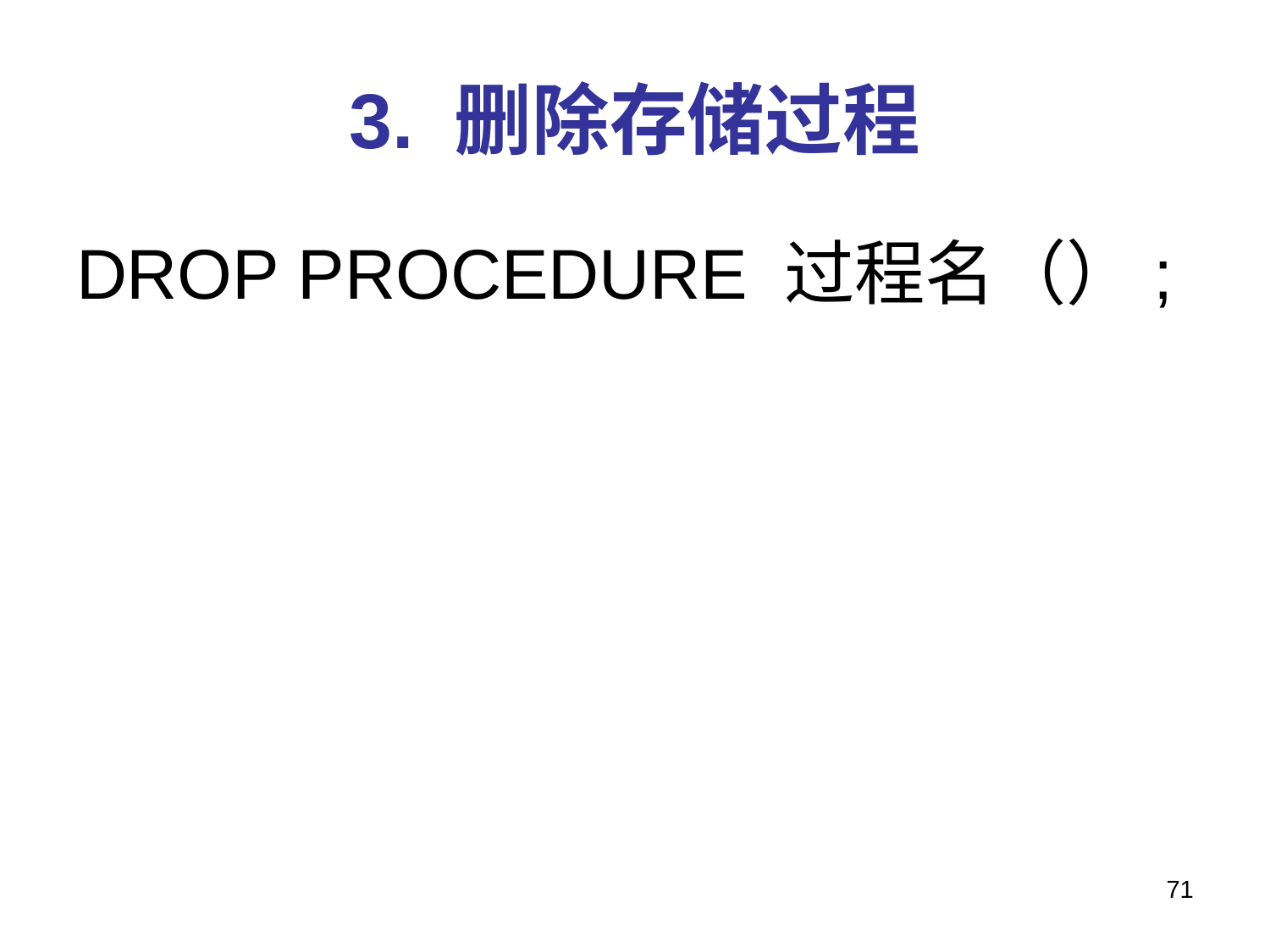

# 3. 删除存储过程
DROP PROCEDURE 过程名（）;

71